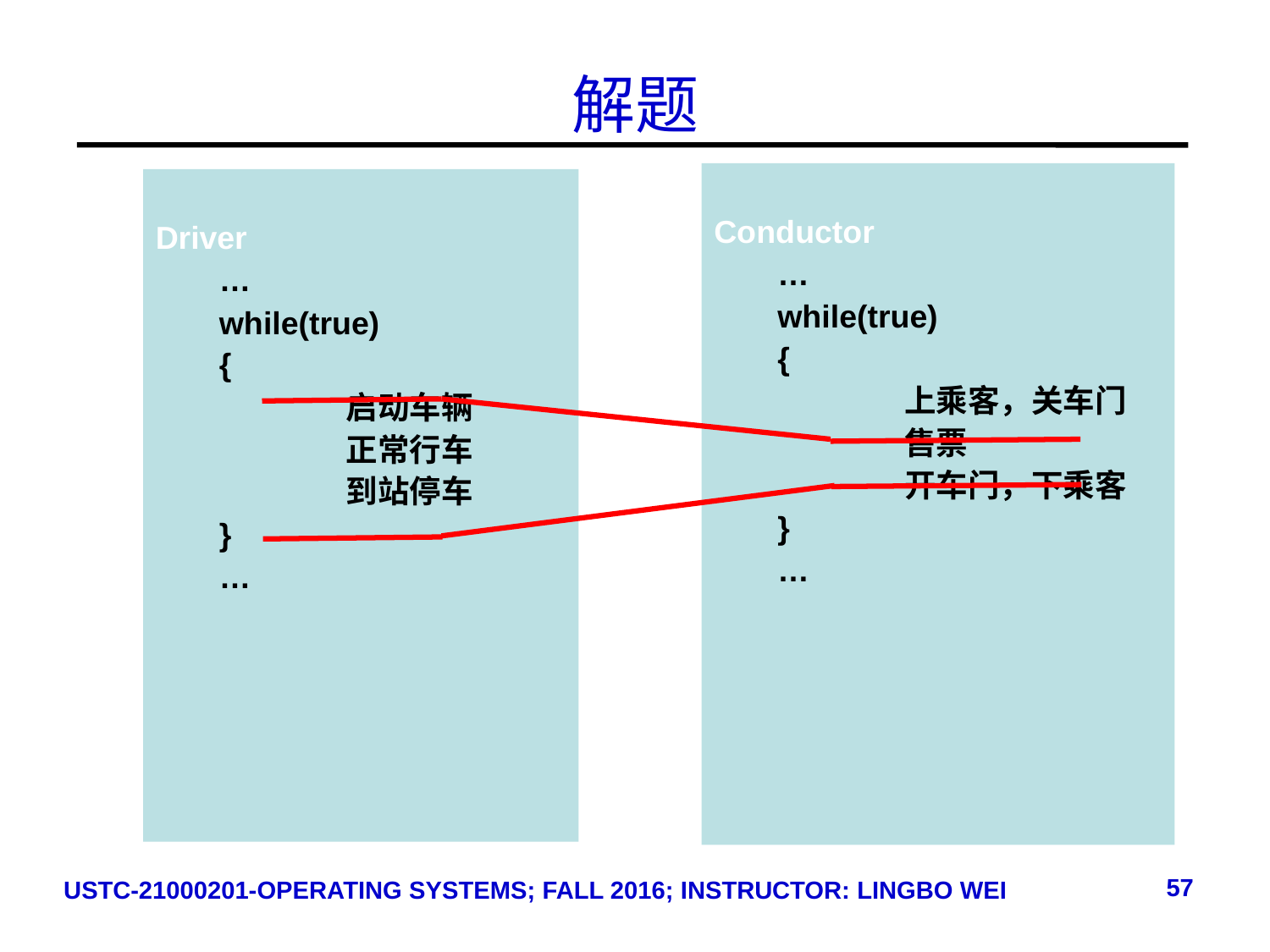

# 解题

Conductor
	…
	while(true)
	{
		上乘客，关车门
	 	售票
		开车门，下乘客
	}
	…

Driver
	…
	while(true)
	{
		启动车辆
		正常行车
		到站停车
	}
	…

57
USTC-21000201-OPERATING SYSTEMS; FALL 2016; INSTRUCTOR: LINGBO WEI